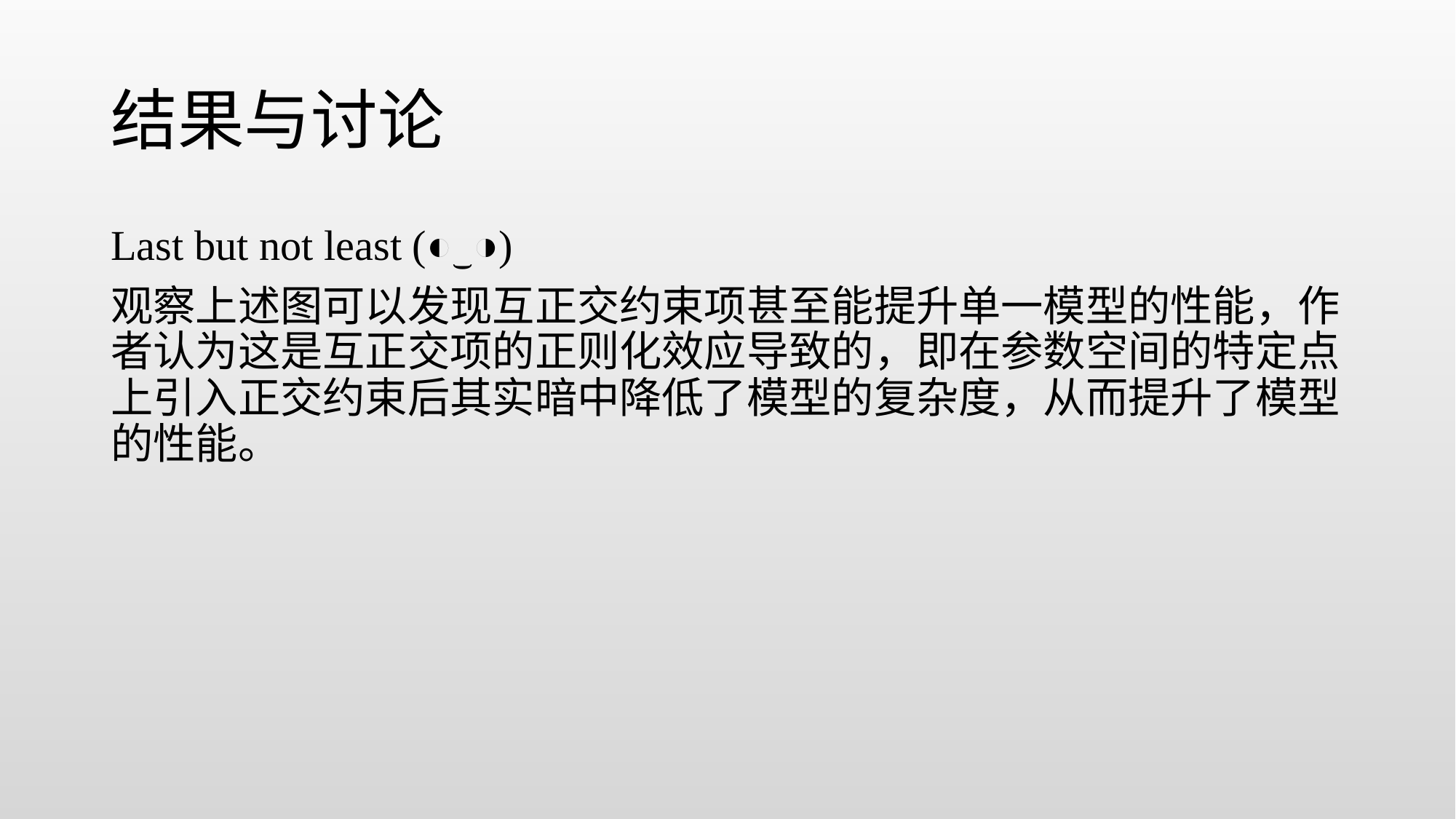

# 结果与讨论
Last but not least (◐‿◑)﻿
观察上述图可以发现互正交约束项甚至能提升单一模型的性能，作者认为这是互正交项的正则化效应导致的，即在参数空间的特定点上引入正交约束后其实暗中降低了模型的复杂度，从而提升了模型的性能。